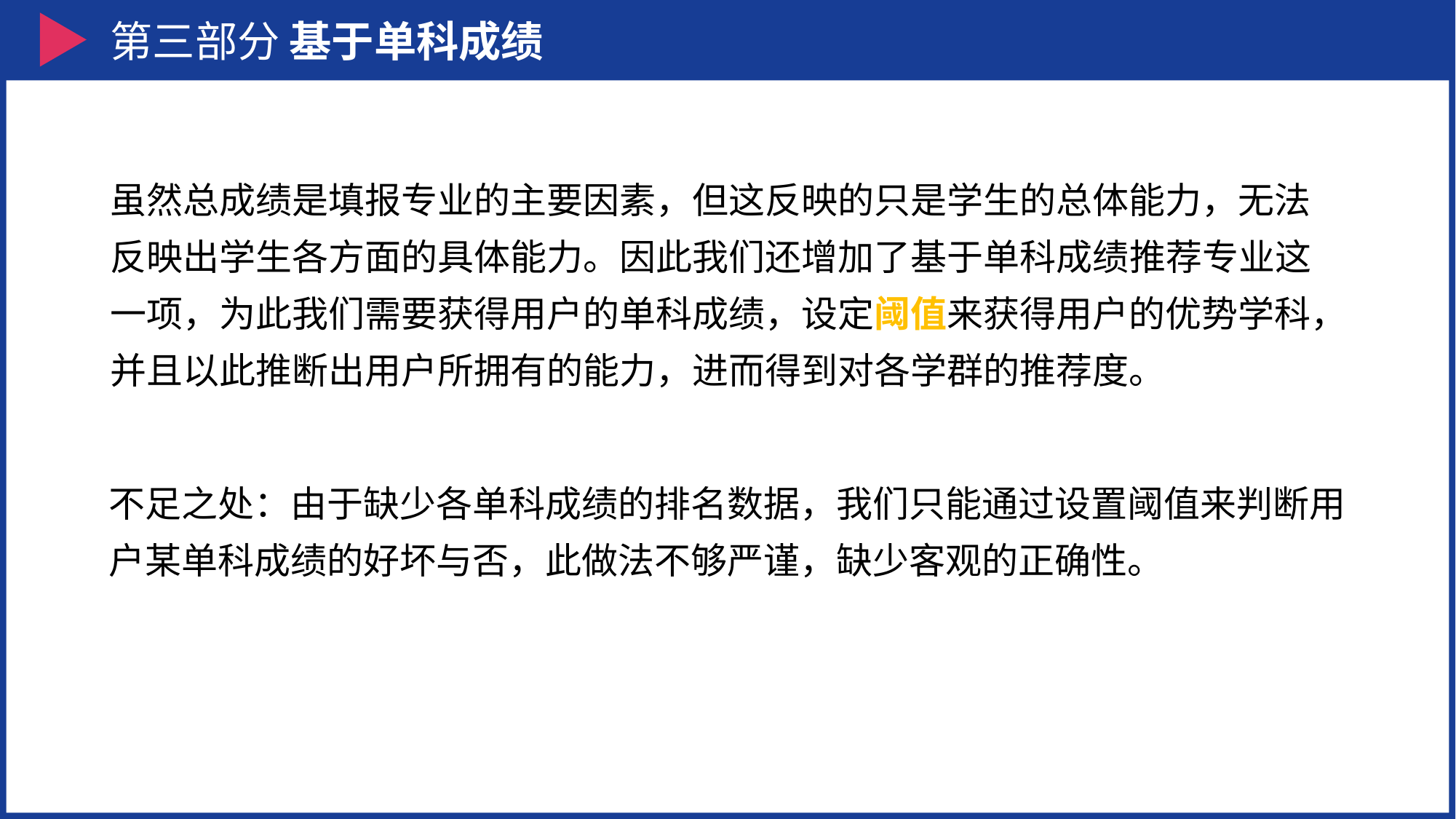

第三部分 基于单科成绩
虽然总成绩是填报专业的主要因素，但这反映的只是学生的总体能力，无法反映出学生各方面的具体能力。因此我们还增加了基于单科成绩推荐专业这一项，为此我们需要获得用户的单科成绩，设定阈值来获得用户的优势学科，并且以此推断出用户所拥有的能力，进而得到对各学群的推荐度。

不足之处：由于缺少各单科成绩的排名数据，我们只能通过设置阈值来判断用户某单科成绩的好坏与否，此做法不够严谨，缺少客观的正确性。